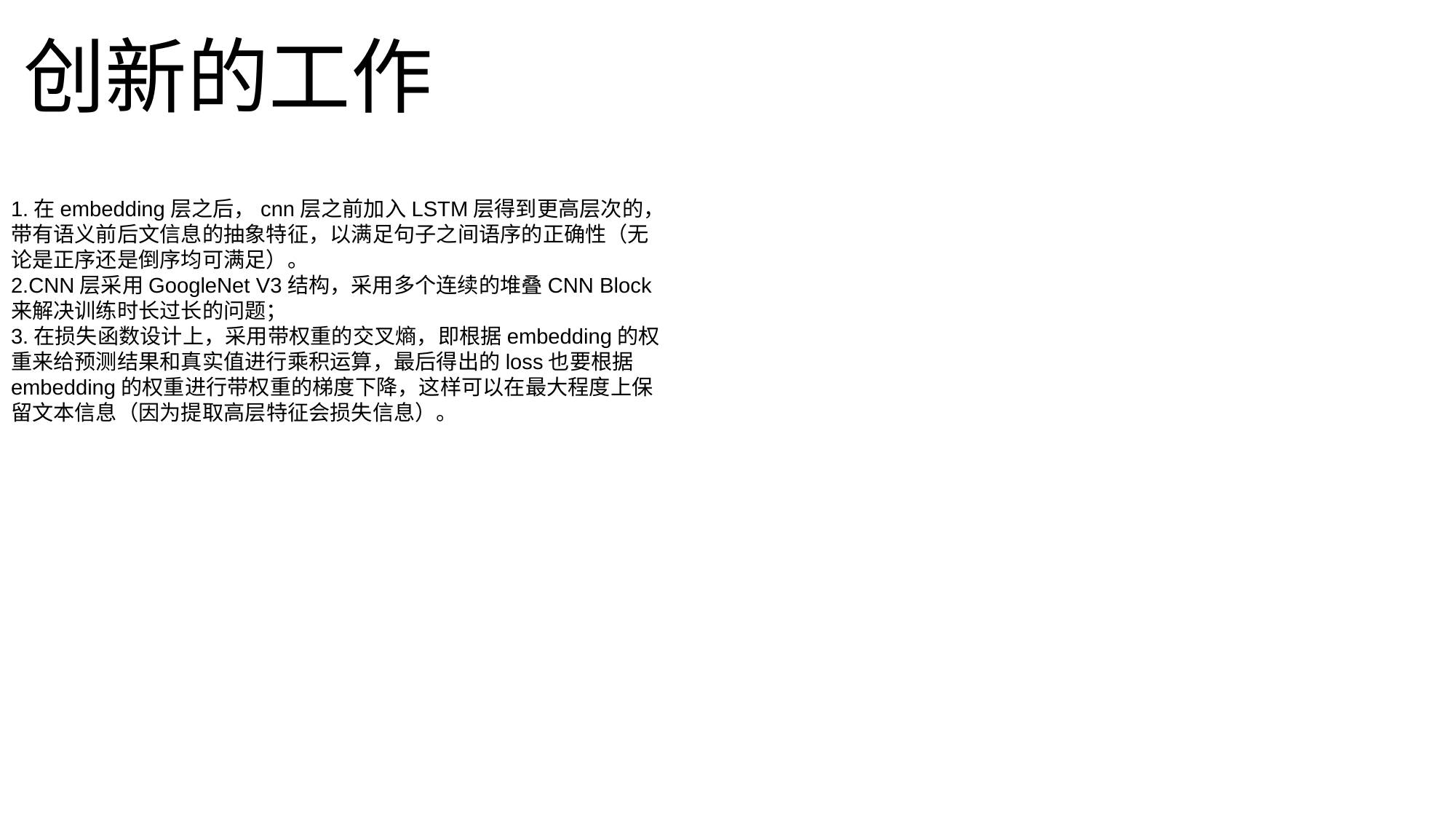

创新的工作
1.在embedding层之后，cnn层之前加入LSTM层得到更高层次的，带有语义前后文信息的抽象特征，以满足句子之间语序的正确性（无论是正序还是倒序均可满足）。
2.CNN层采用GoogleNet V3结构，采用多个连续的堆叠CNN Block来解决训练时长过长的问题；
3.在损失函数设计上，采用带权重的交叉熵，即根据embedding的权重来给预测结果和真实值进行乘积运算，最后得出的loss也要根据embedding的权重进行带权重的梯度下降，这样可以在最大程度上保留文本信息（因为提取高层特征会损失信息）。